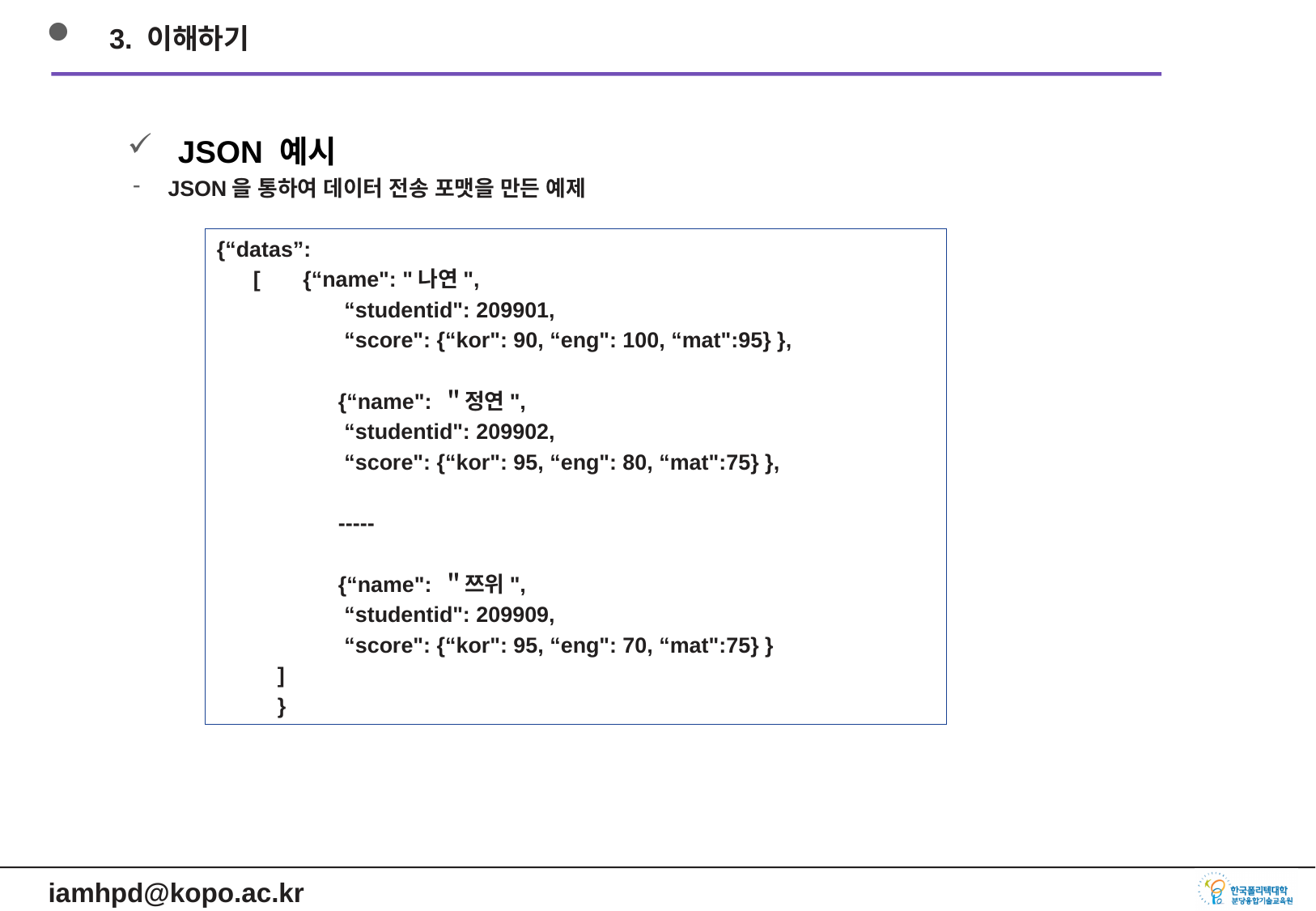

3. 이해하기

 JSON 예시
JSON을 통하여 데이터 전송 포맷을 만든 예제
{“datas”:
      [       {“name": "나연",
 “studentid": 209901,
 “score": {“kor": 90, “eng": 100, “mat":95} },

{“name": ＂정연",
 “studentid": 209902,
 “score": {“kor": 95, “eng": 80, “mat":75} },

-----

{“name": ＂쯔위",
 “studentid": 209909,
 “score": {“kor": 95, “eng": 70, “mat":75} }
]
}
12